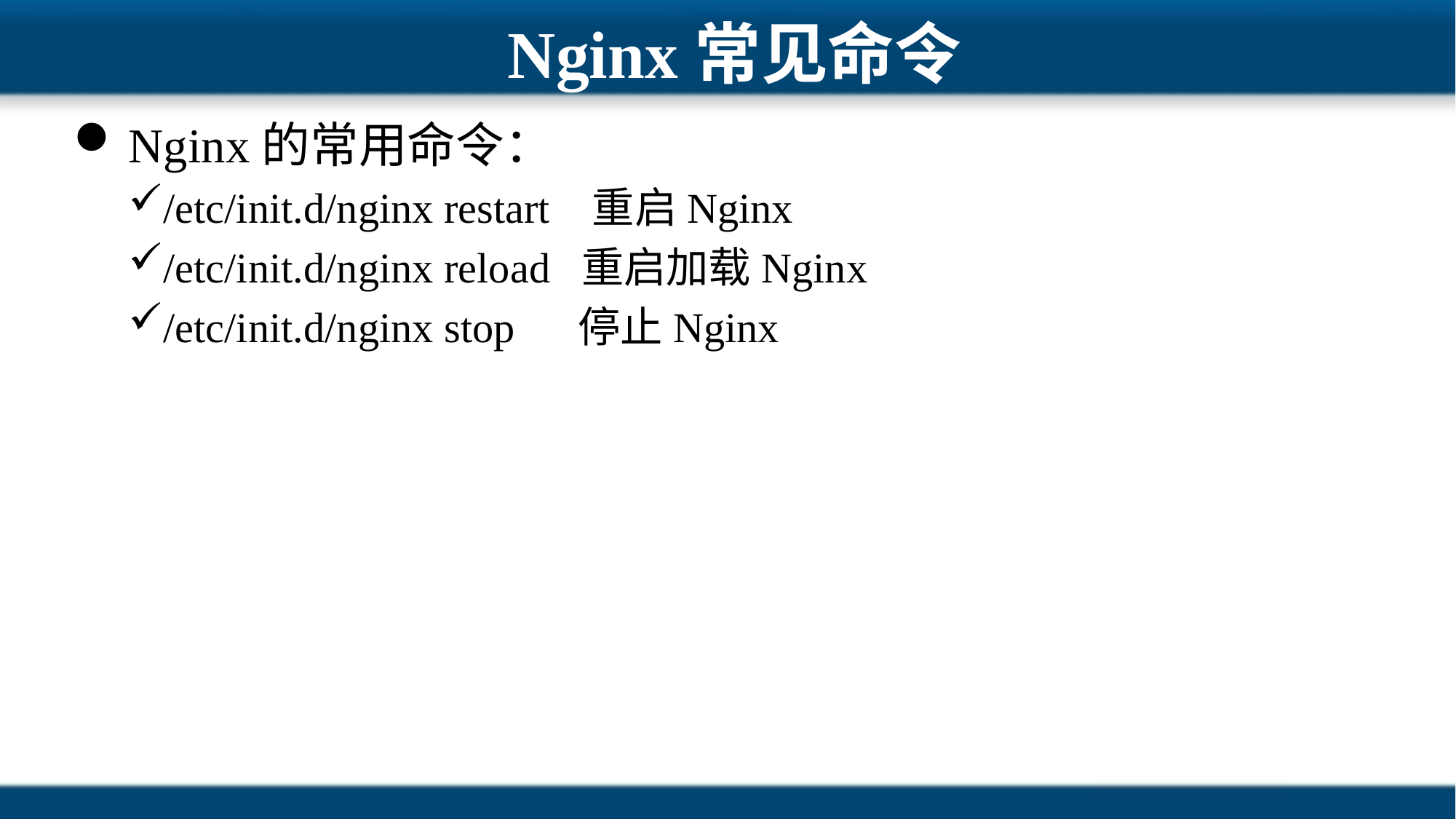

# Nginx常见命令
Nginx的常用命令：
/etc/init.d/nginx restart   重启Nginx
/etc/init.d/nginx reload  重启加载Nginx
/etc/init.d/nginx stop     停止Nginx